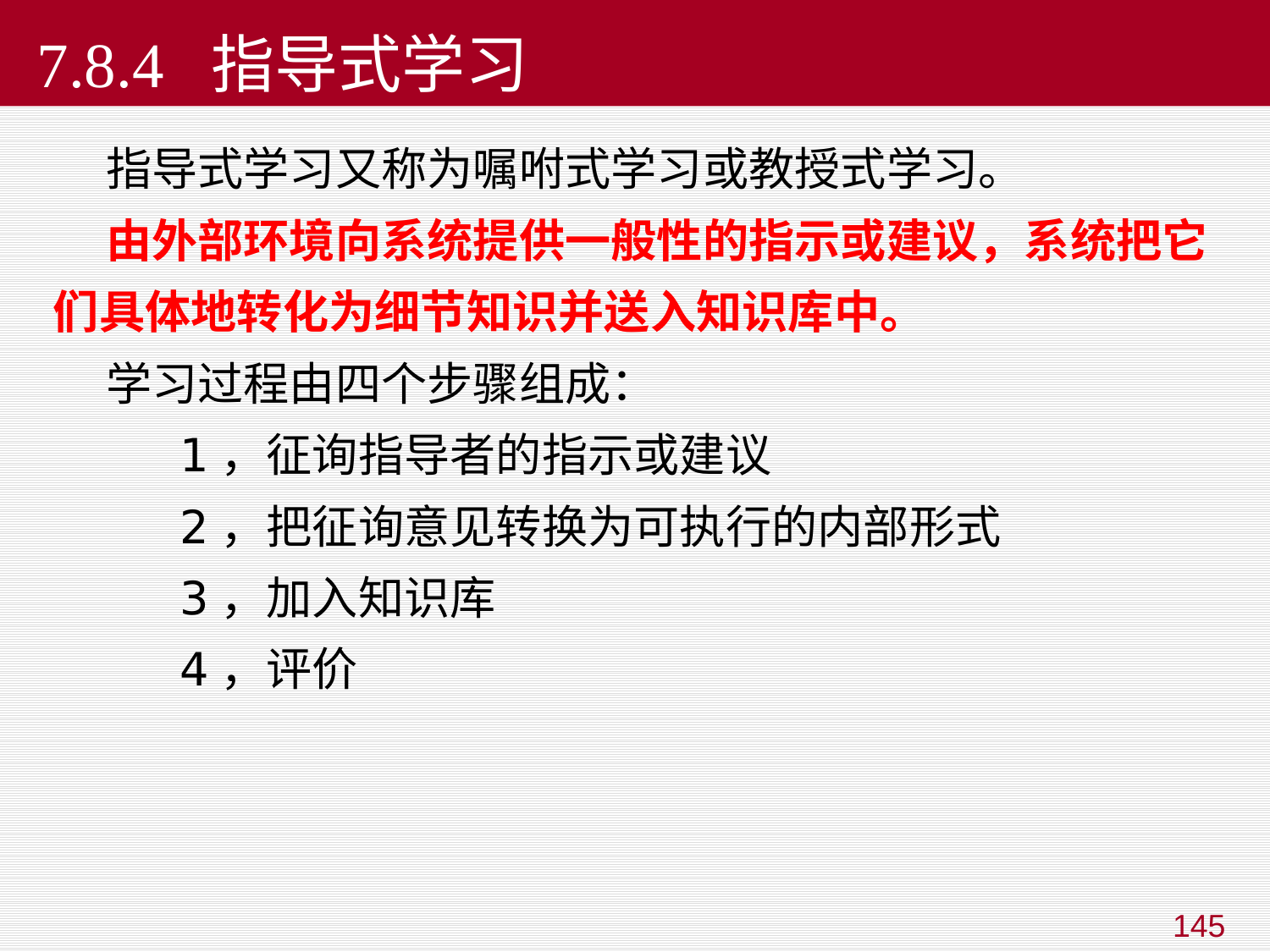

7.8.4  指导式学习
    指导式学习又称为嘱咐式学习或教授式学习。
    由外部环境向系统提供一般性的指示或建议，系统把它们具体地转化为细节知识并送入知识库中。
    学习过程由四个步骤组成：
1，征询指导者的指示或建议
2，把征询意见转换为可执行的内部形式
3，加入知识库
4，评价

145